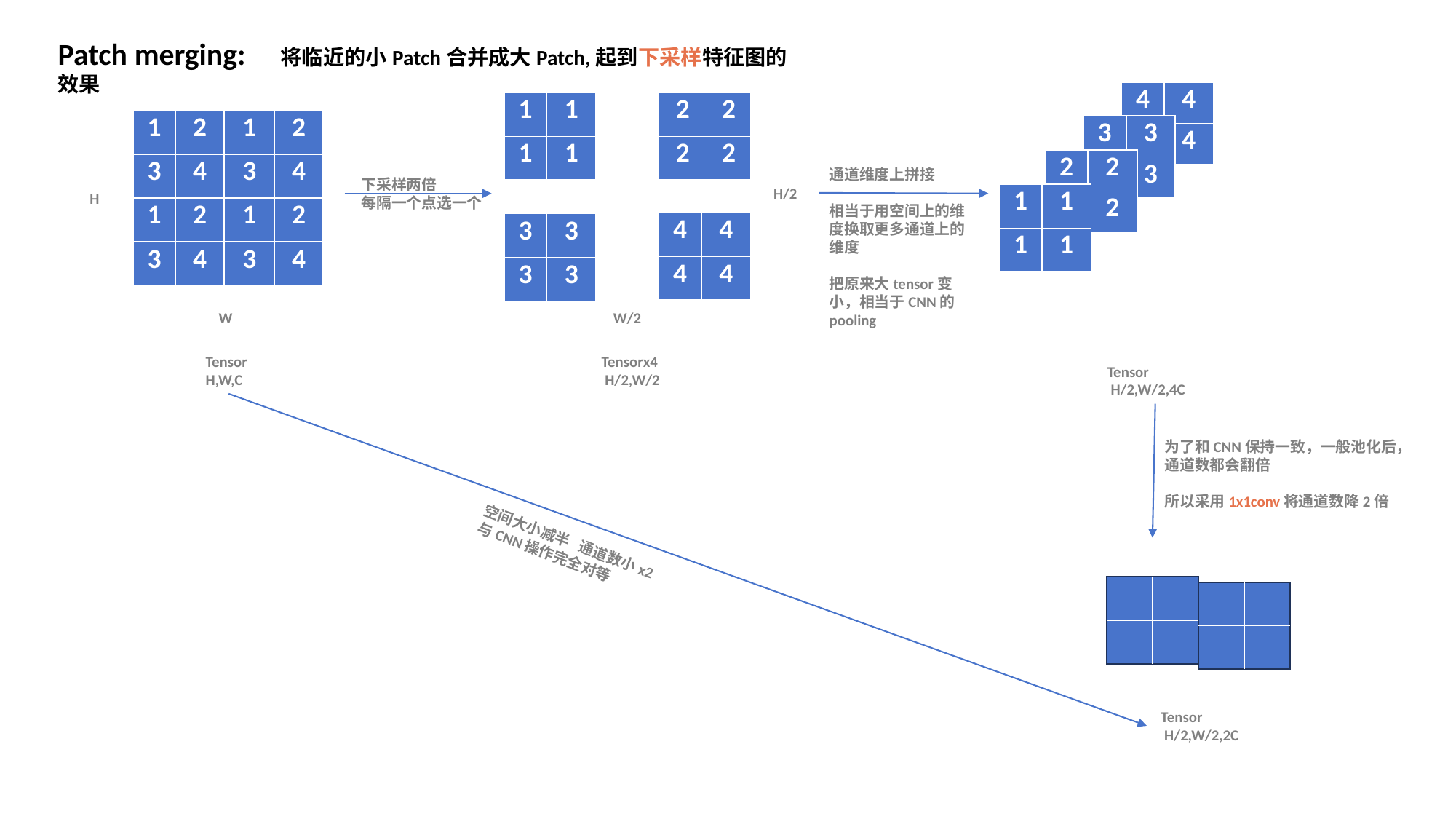

Patch merging:    将临近的小Patch合并成大Patch,起到下采样特征图的效果
| 4 | 4 |
| --- | --- |
| 4 | 4 |
| 1 | 1 |
| --- | --- |
| 1 | 1 |
| 2 | 2 |
| --- | --- |
| 2 | 2 |
| 1 | 2 | 1 | 2 |
| --- | --- | --- | --- |
| 3 | 4 | 3 | 4 |
| 1 | 2 | 1 | 2 |
| 3 | 4 | 3 | 4 |
| 3 | 3 |
| --- | --- |
| 3 | 3 |
| 2 | 2 |
| --- | --- |
| 2 | 2 |
通道维度上拼接

相当于用空间上的维度换取更多通道上的维度

把原来大tensor变小，相当于CNN的pooling
下采样两倍
每隔一个点选一个
H/2
H
| 1 | 1 |
| --- | --- |
| 1 | 1 |
| 4 | 4 |
| --- | --- |
| 4 | 4 |
| 3 | 3 |
| --- | --- |
| 3 | 3 |
W
W/2
Tensor H,W,C
 Tensorx4
  H/2,W/2
 Tensor
  H/2,W/2,4C
为了和CNN保持一致，一般池化后，通道数都会翻倍

所以采用1x1conv将通道数降2倍
空间大小减半   通道数小x2
与CNN操作完全对等

 Tensor
  H/2,W/2,2C